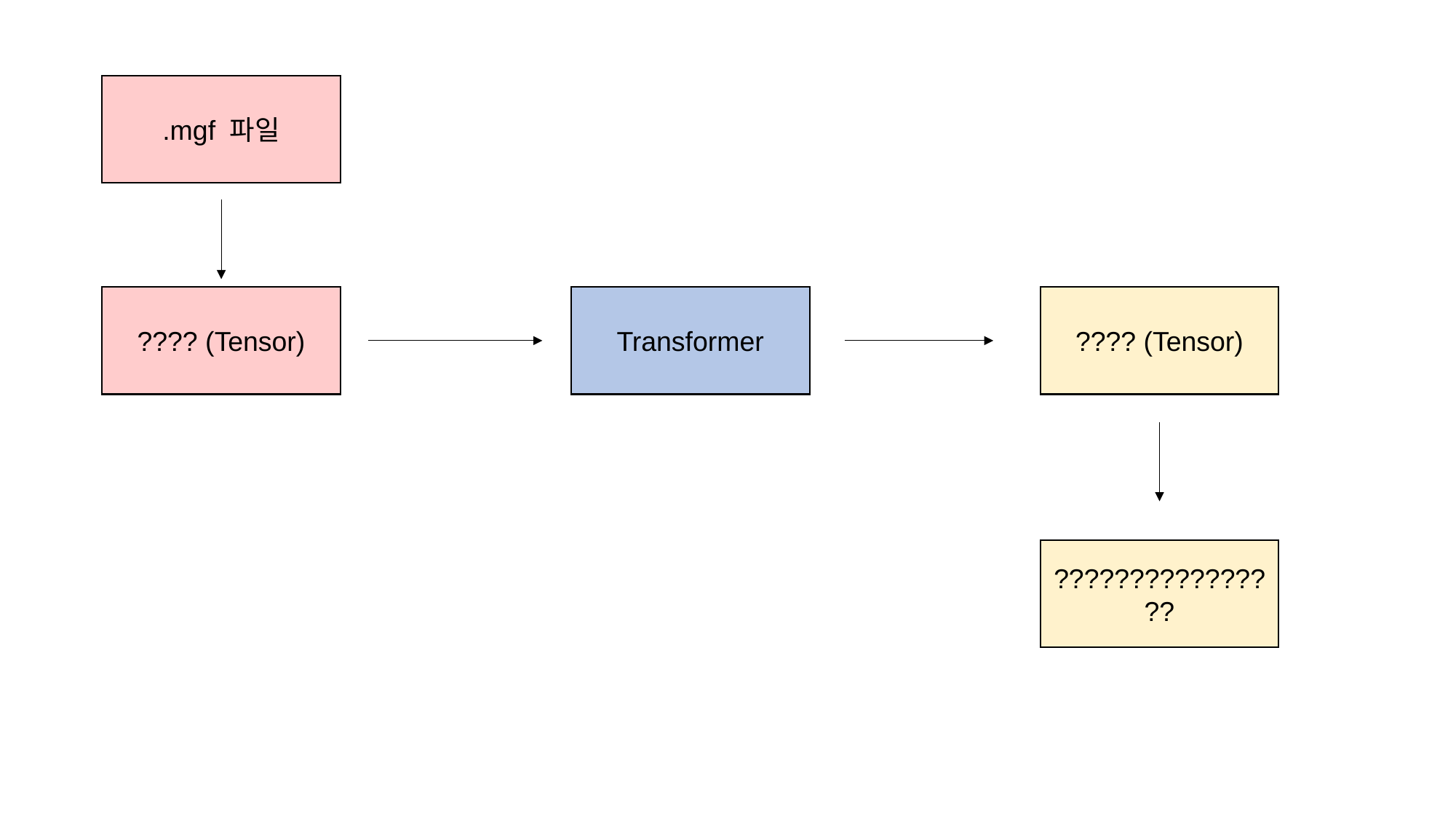

.mgf 파일
Transformer
???? (Tensor)
???? (Tensor)
????????????????